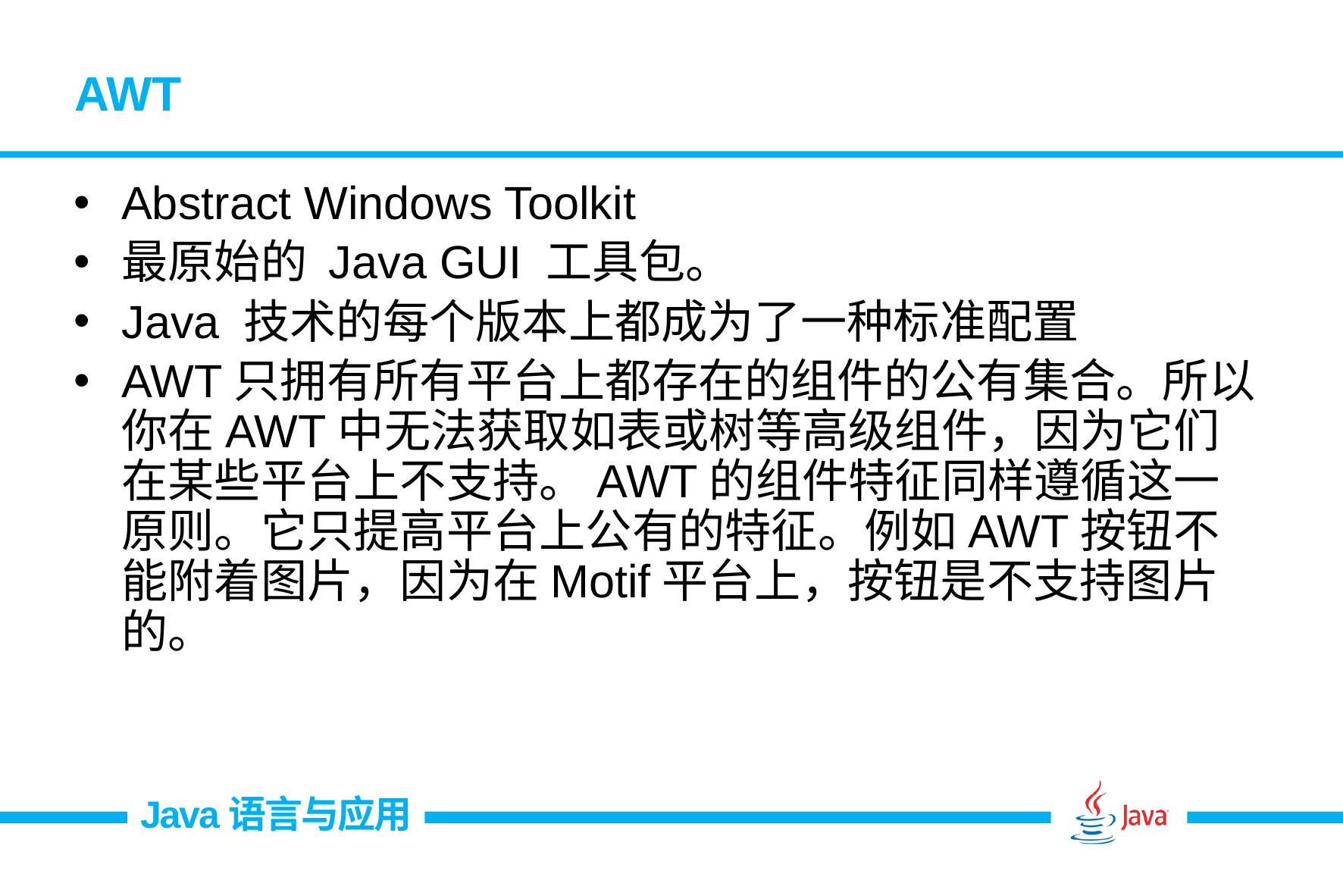

# AWT
Abstract Windows Toolkit
最原始的 Java GUI 工具包。
Java 技术的每个版本上都成为了一种标准配置
AWT只拥有所有平台上都存在的组件的公有集合。所以你在AWT中无法获取如表或树等高级组件，因为它们在某些平台上不支持。AWT的组件特征同样遵循这一原则。它只提高平台上公有的特征。例如AWT按钮不能附着图片，因为在Motif平台上，按钮是不支持图片的。